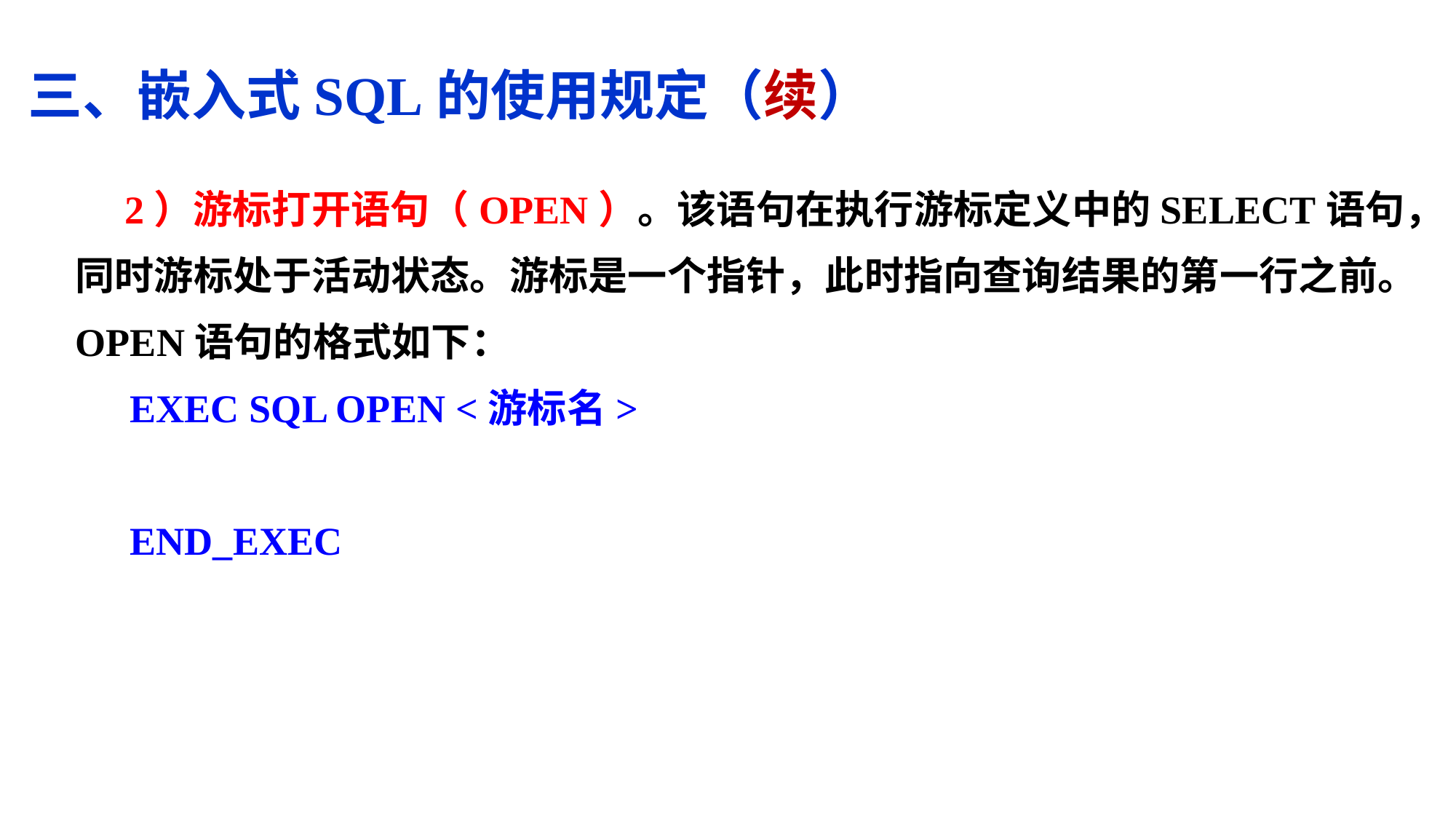

三、嵌入式SQL的使用规定（续）
     2）游标打开语句（OPEN）。该语句在执行游标定义中的SELECT语句，同时游标处于活动状态。游标是一个指针，此时指向查询结果的第一行之前。OPEN语句的格式如下：
EXEC SQL OPEN <游标名>

END_EXEC